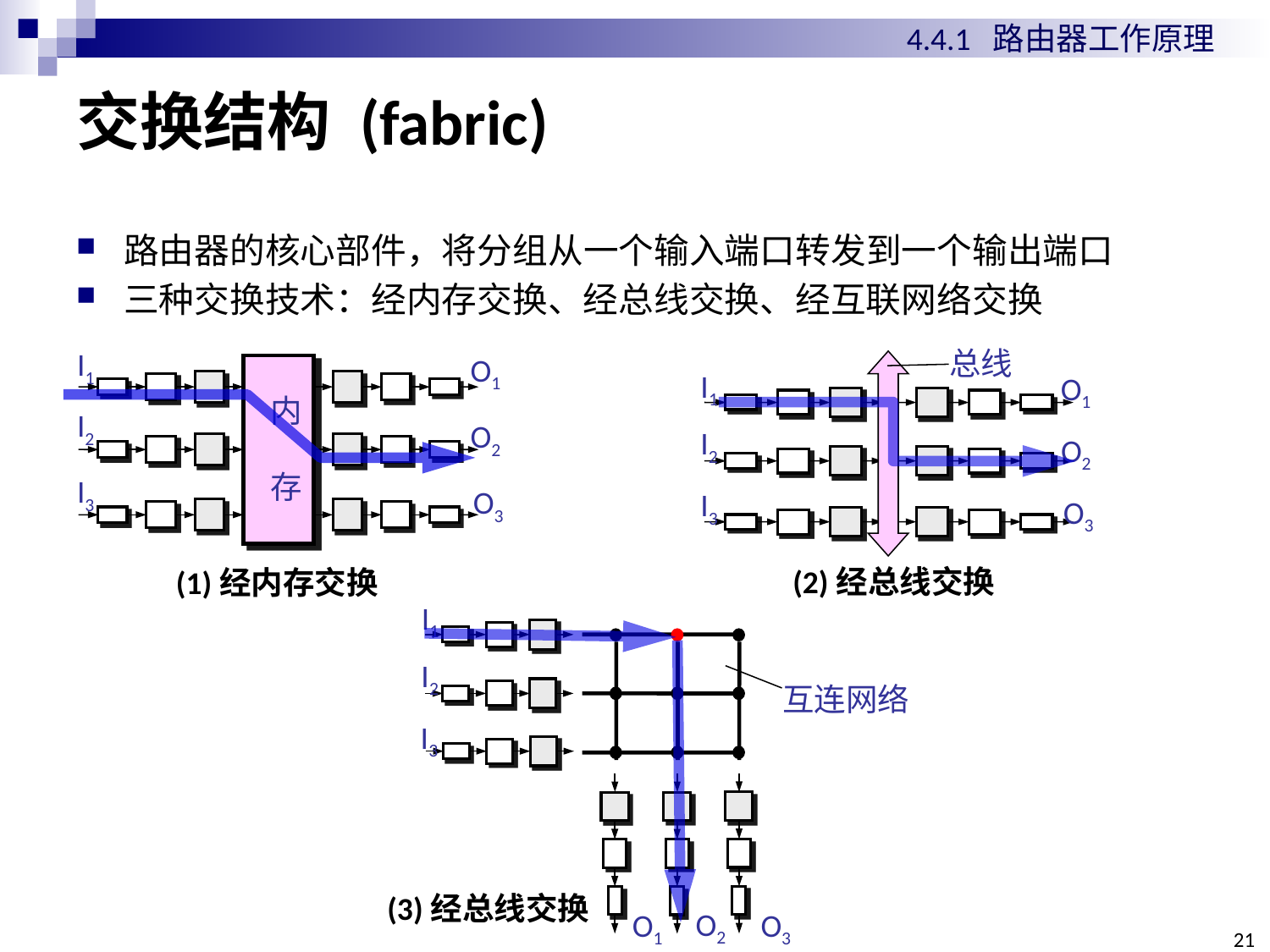

4.4.1  路由器工作原理
# 交换结构 (fabric)
路由器的核心部件，将分组从一个输入端口转发到一个输出端口
三种交换技术：经内存交换、经总线交换、经互联网络交换
总线

I1
O1

I2
O2

I3
O3

(2)经总线交换
I1
O1

内

存

I2
O2

I3
O3

(1)经内存交换

I1

I2

互连网络

I3

O2

O1
O3

(3)经总线交换

21